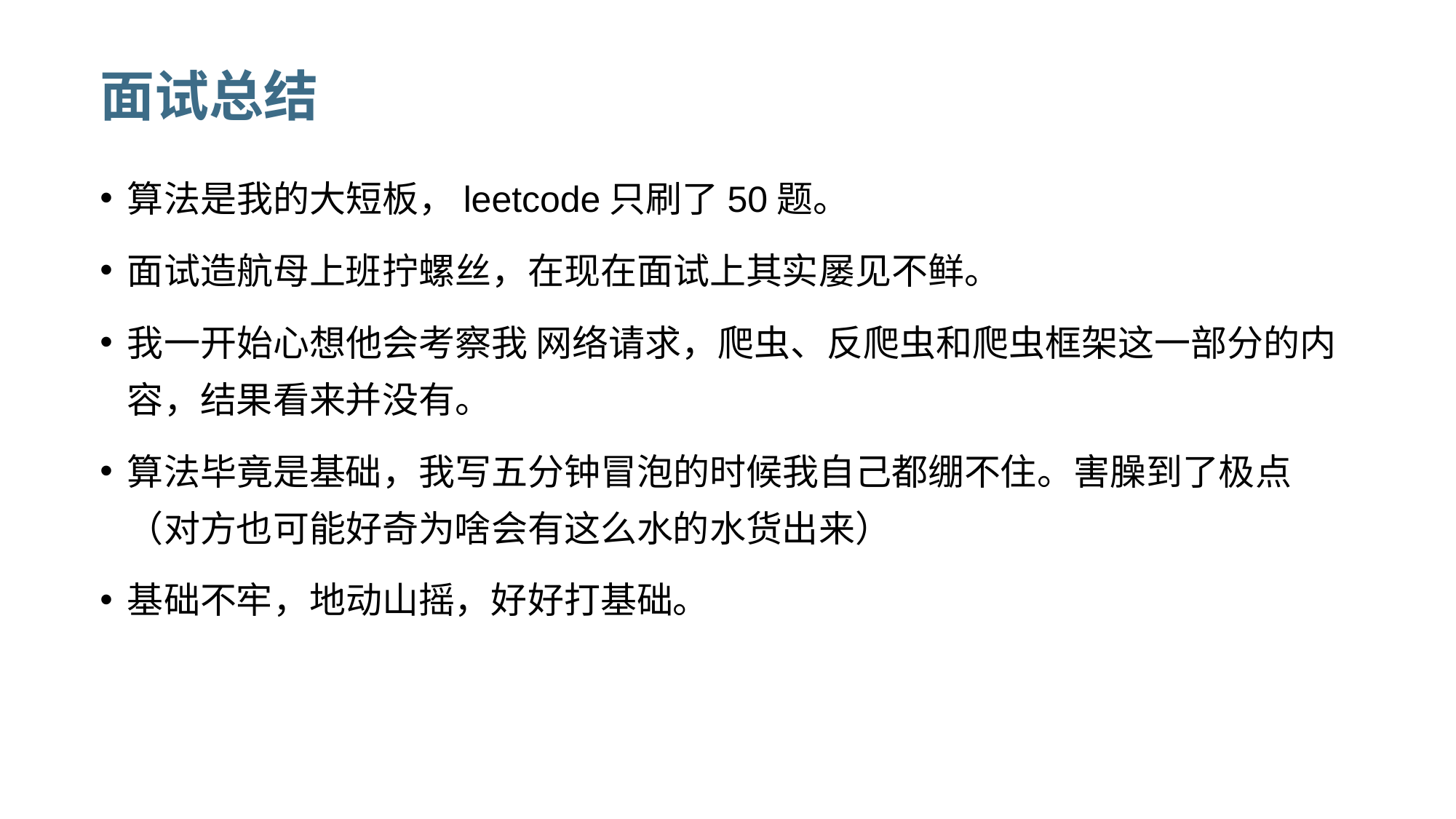

# 面试总结
算法是我的大短板，leetcode只刷了50题。
面试造航母上班拧螺丝，在现在面试上其实屡见不鲜。
我一开始心想他会考察我 网络请求，爬虫、反爬虫和爬虫框架这一部分的内容，结果看来并没有。
算法毕竟是基础，我写五分钟冒泡的时候我自己都绷不住。害臊到了极点（对方也可能好奇为啥会有这么水的水货出来）
基础不牢，地动山摇，好好打基础。